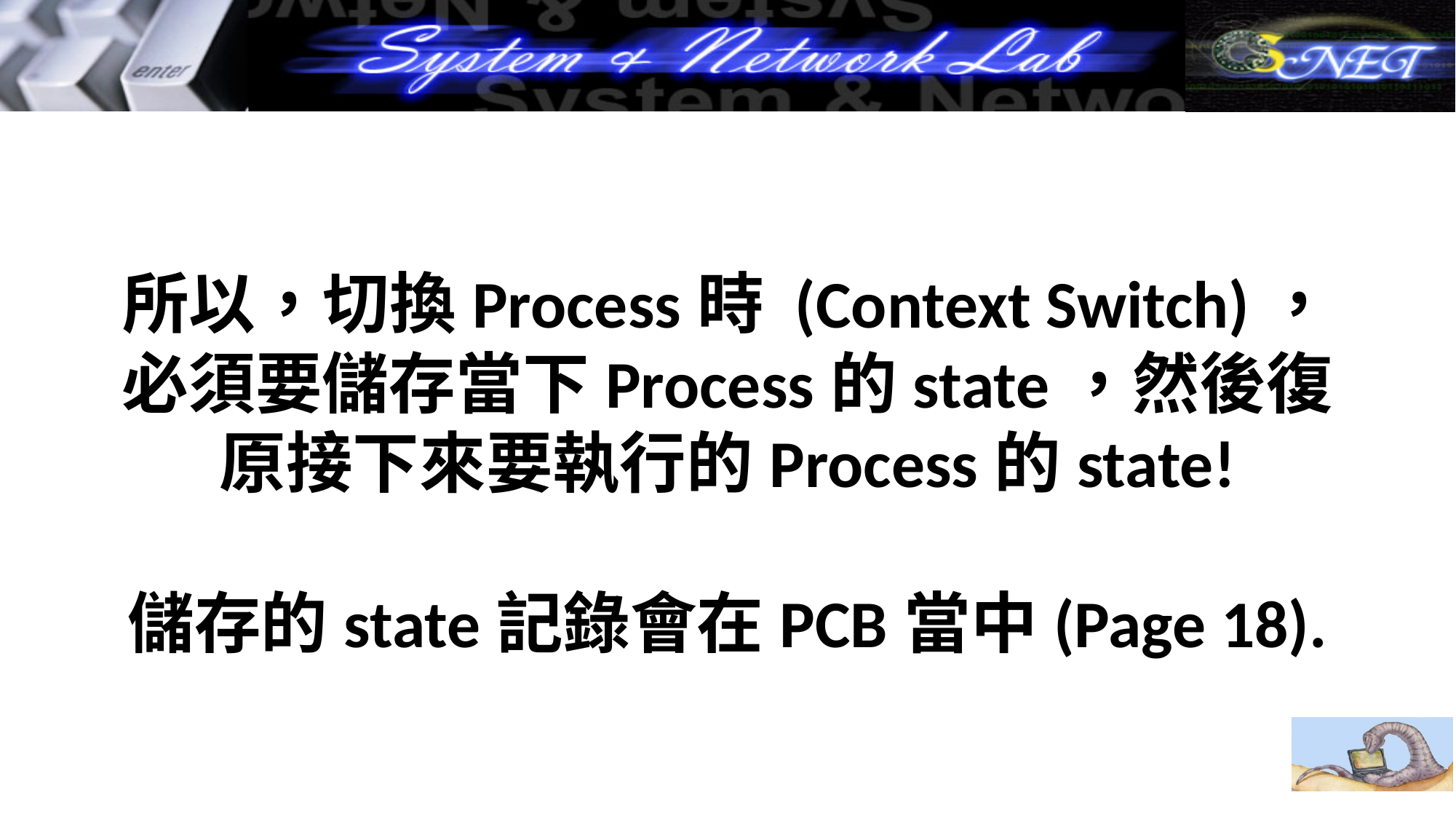

# 所以，切換Process時 (Context Switch)，必須要儲存當下Process的state，然後復原接下來要執行的Process的state! 儲存的state記錄會在PCB當中(Page 18).